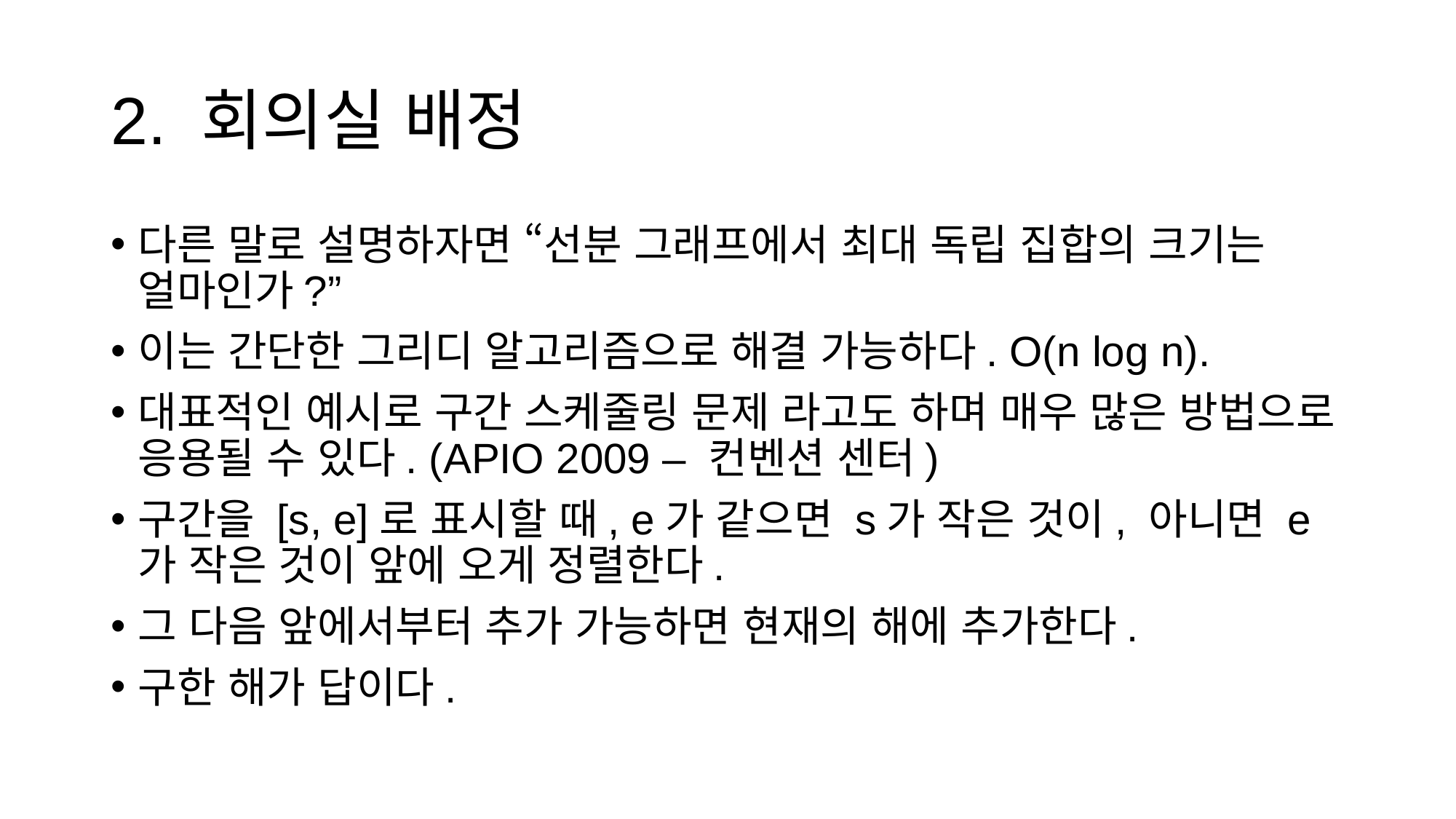

# 2. 회의실 배정
다른 말로 설명하자면 “선분 그래프에서 최대 독립 집합의 크기는 얼마인가?”
이는 간단한 그리디 알고리즘으로 해결 가능하다. O(n log n).
대표적인 예시로 구간 스케줄링 문제 라고도 하며 매우 많은 방법으로 응용될 수 있다. (APIO 2009 – 컨벤션 센터)
구간을 [s, e]로 표시할 때, e가 같으면 s가 작은 것이, 아니면 e가 작은 것이 앞에 오게 정렬한다.
그 다음 앞에서부터 추가 가능하면 현재의 해에 추가한다.
구한 해가 답이다.